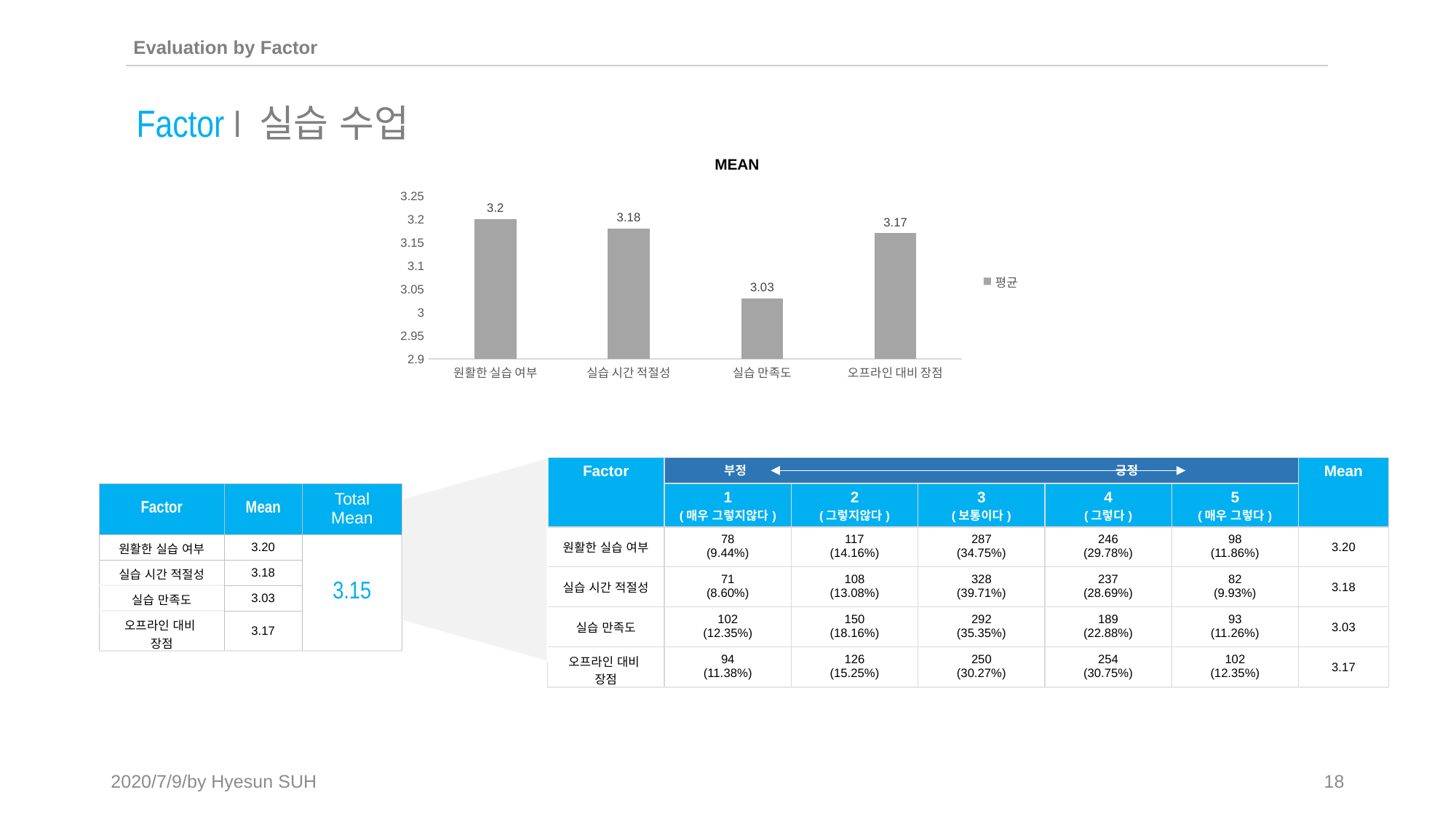

Evaluation by Factor
Factor I 실습 수업
MEAN

### Chart

| Category | 평균 |
|---|---|
| 원활한 실습 여부 | 3.2 |
| 실습 시간 적절성 | 3.18 |
| 실습 만족도 | 3.03 |
| 오프라인 대비 장점 | 3.17 |
| Factor |  |  |  |  |  | Mean |
| --- | --- | --- | --- | --- | --- | --- |
|  | 1 (매우 그렇지않다) | 2 (그렇지않다) | 3 (보통이다) | 4 (그렇다) | 5 (매우 그렇다) |  |
| 원활한 실습 여부 | 78 (9.44%) | 117 (14.16%) | 287 (34.75%) | 246 (29.78%) | 98 (11.86%) | 3.20 |
| 실습 시간 적절성 | 71 (8.60%) | 108 (13.08%) | 328 (39.71%) | 237 (28.69%) | 82 (9.93%) | 3.18 |
| 실습 만족도 | 102 (12.35%) | 150 (18.16%) | 292 (35.35%) | 189 (22.88%) | 93 (11.26%) | 3.03 |
| 오프라인 대비 장점 | 94 (11.38%) | 126 (15.25%) | 250 (30.27%) | 254 (30.75%) | 102 (12.35%) | 3.17 |
부정                                                                                                           긍정
| Factor | Mean | Total Mean |
| --- | --- | --- |
| 원활한 실습 여부 | 3.20 | 3.15 |
| 실습 시간 적절성 | 3.18 |  |
| 실습 만족도 | 3.03 |  |
| 오프라인 대비 장점 | 3.17 |  |

2020/7/9/by Hyesun SUH
18